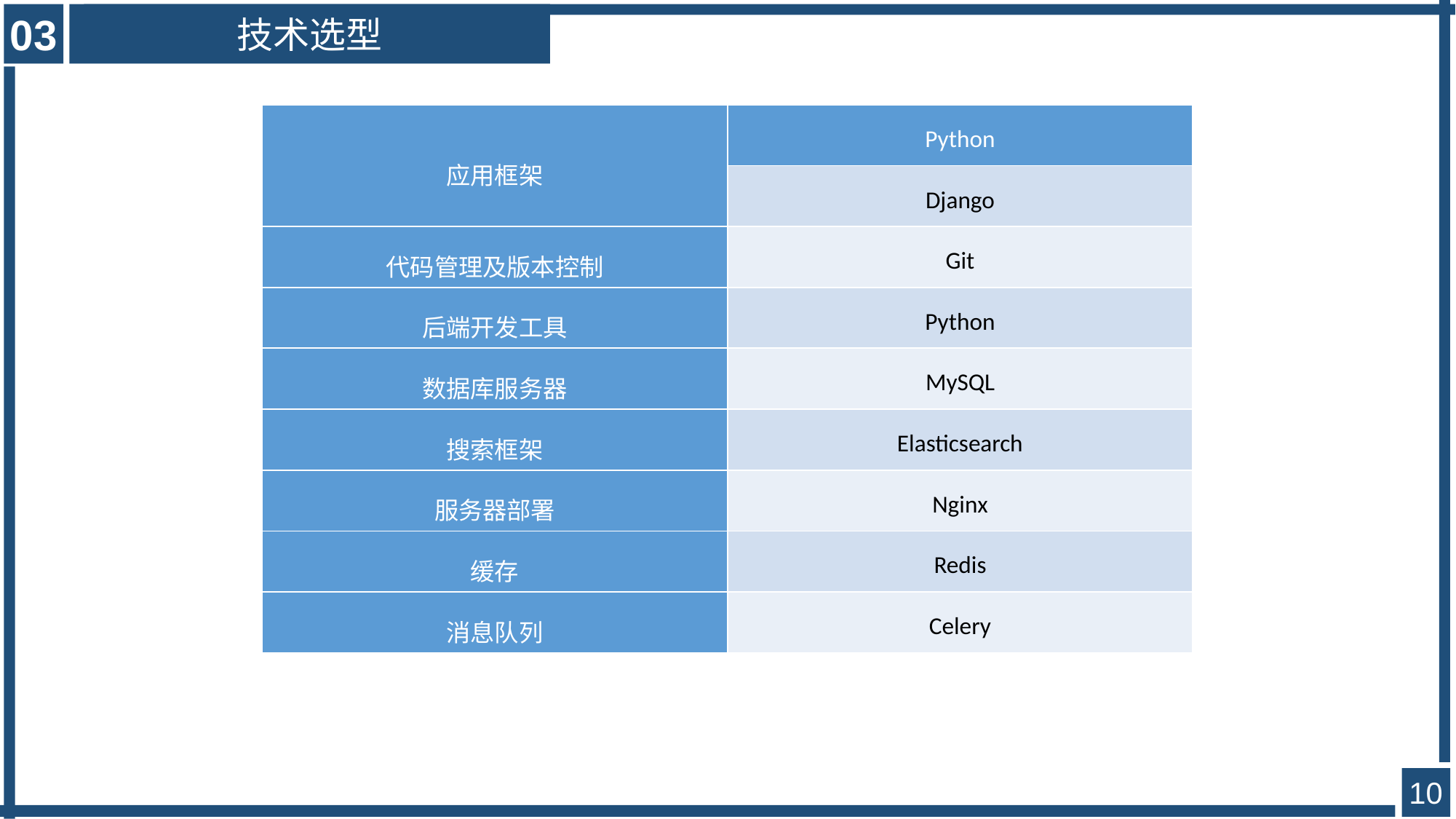

03
技术选型

| 应用框架 | Python |
| --- | --- |
|  | Django |
| 代码管理及版本控制 | Git |
| 后端开发工具 | Python |
| 数据库服务器 | MySQL |
| 搜索框架 | Elasticsearch |
| 服务器部署 | Nginx |
| 缓存 | Redis |
| 消息队列 | Celery |

10